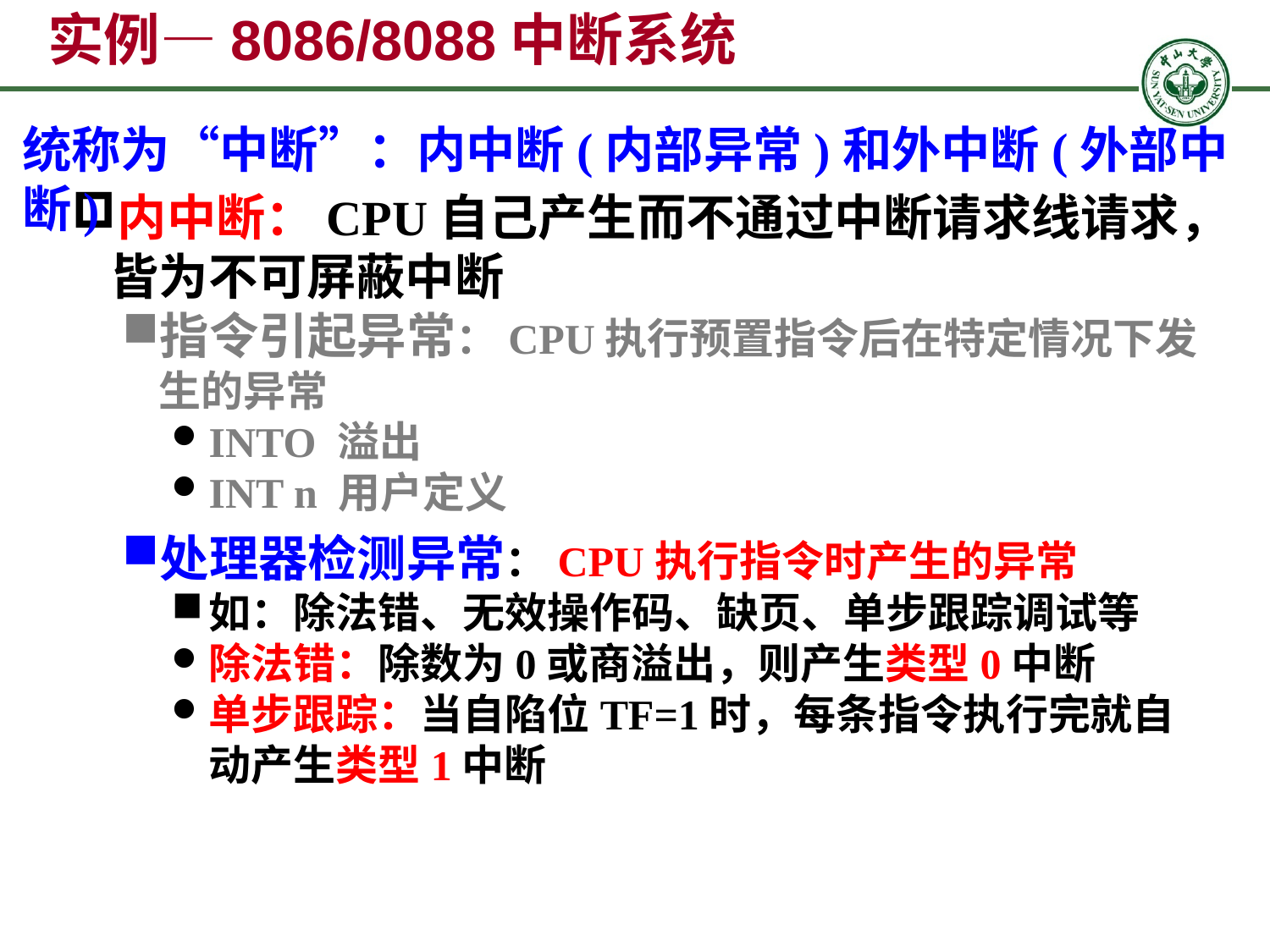

# 实例—8086/8088中断系统
统称为“中断”：内中断(内部异常)和外中断(外部中断)
内中断：CPU自己产生而不通过中断请求线请求，皆为不可屏蔽中断
指令引起异常：CPU执行预置指令后在特定情况下发生的异常
INTO 溢出
INT n 用户定义
处理器检测异常：CPU执行指令时产生的异常
如：除法错、无效操作码、缺页、单步跟踪调试等
除法错：除数为0或商溢出，则产生类型0中断
单步跟踪：当自陷位TF=1时，每条指令执行完就自动产生类型1中断